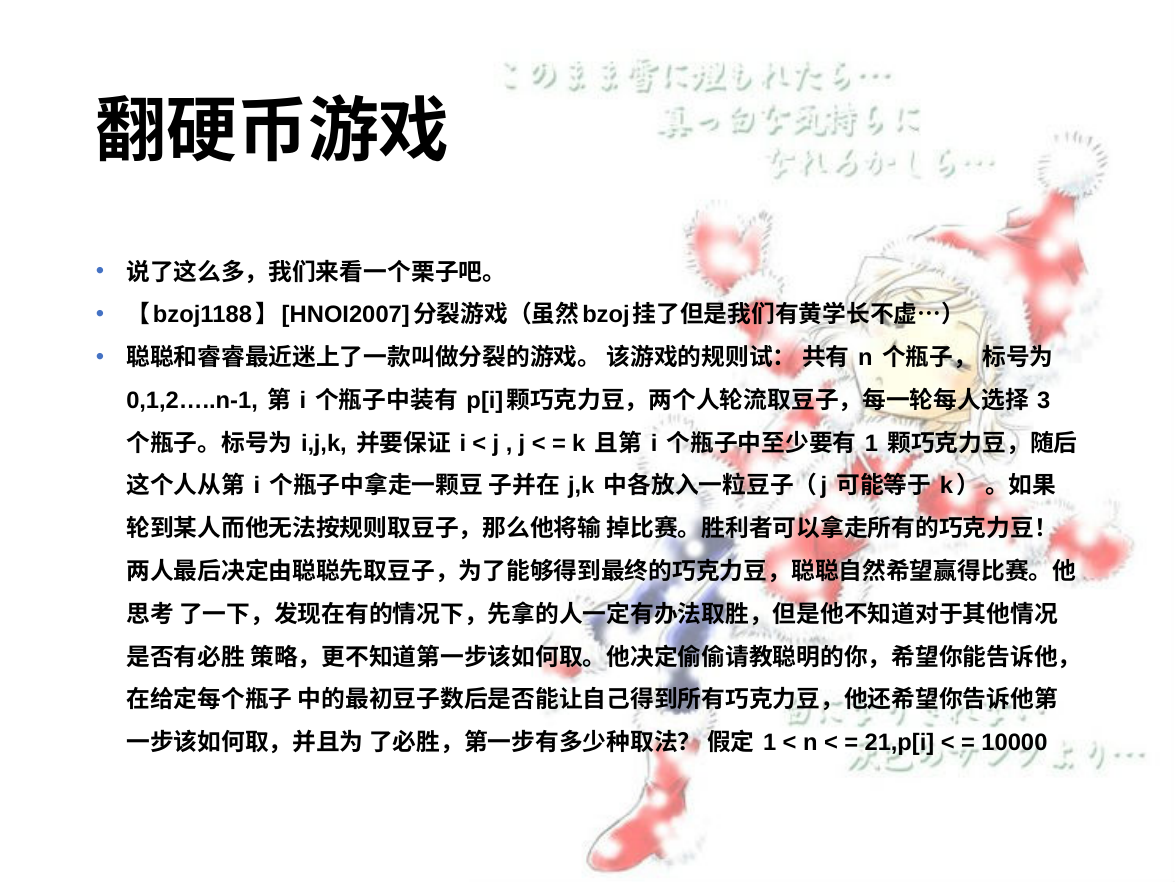

# 翻硬币游戏
说了这么多，我们来看一个栗子吧。
【bzoj1188】[HNOI2007]分裂游戏（虽然bzoj挂了但是我们有黄学长不虚…）
聪聪和睿睿最近迷上了一款叫做分裂的游戏。 该游戏的规则试： 共有 n 个瓶子， 标号为 0,1,2…..n-1, 第 i 个瓶子中装有 p[i]颗巧克力豆，两个人轮流取豆子，每一轮每人选择 3 个瓶子。标号为 i,j,k, 并要保证 i < j , j < = k 且第 i 个瓶子中至少要有 1 颗巧克力豆，随后这个人从第 i 个瓶子中拿走一颗豆 子并在 j,k 中各放入一粒豆子（j 可能等于 k） 。如果轮到某人而他无法按规则取豆子，那么他将输 掉比赛。胜利者可以拿走所有的巧克力豆！ 两人最后决定由聪聪先取豆子，为了能够得到最终的巧克力豆，聪聪自然希望赢得比赛。他思考 了一下，发现在有的情况下，先拿的人一定有办法取胜，但是他不知道对于其他情况是否有必胜 策略，更不知道第一步该如何取。他决定偷偷请教聪明的你，希望你能告诉他，在给定每个瓶子 中的最初豆子数后是否能让自己得到所有巧克力豆，他还希望你告诉他第一步该如何取，并且为 了必胜，第一步有多少种取法？ 假定 1 < n < = 21,p[i] < = 10000